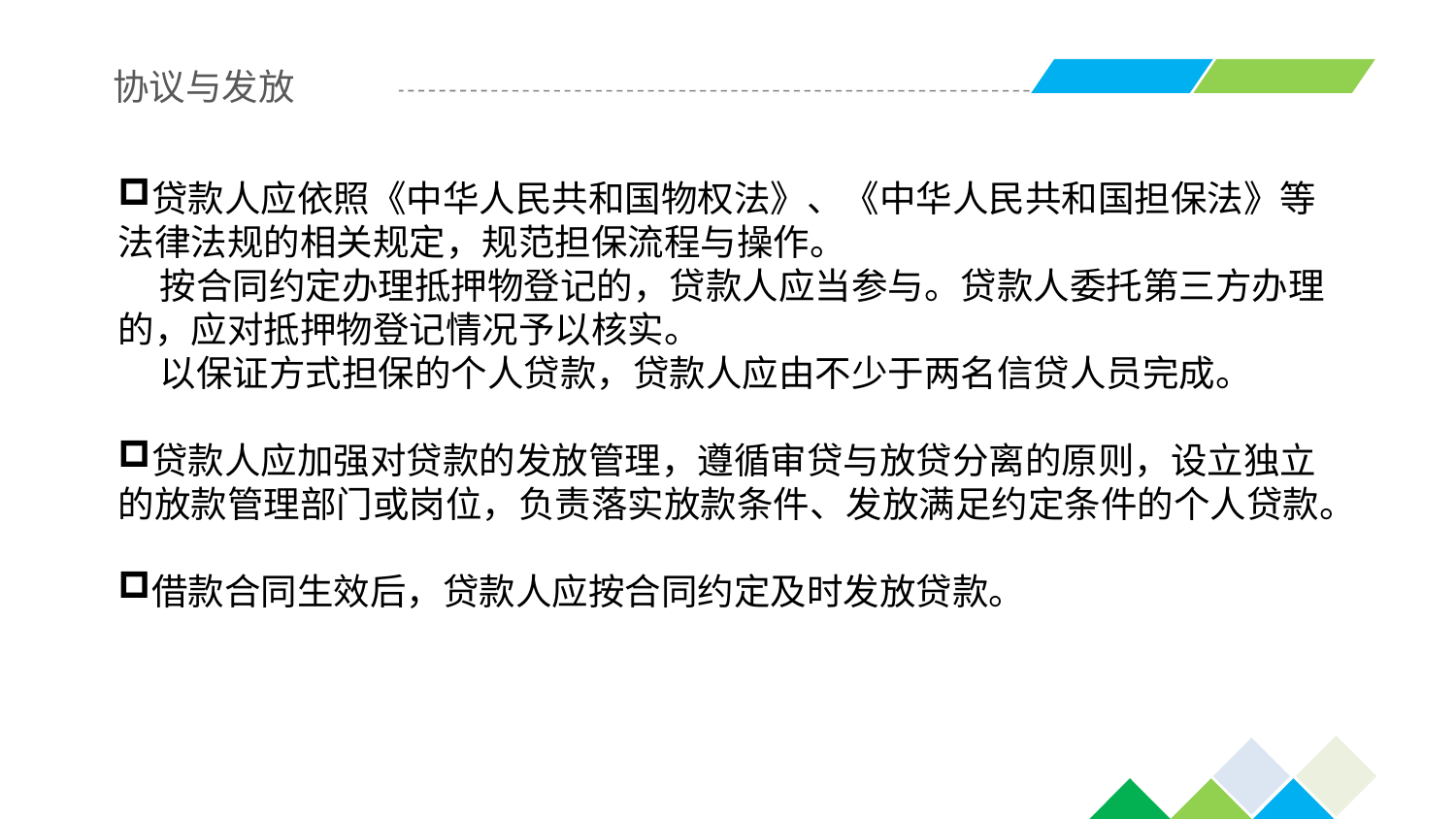

协议与发放

贷款人应依照《中华人民共和国物权法》、《中华人民共和国担保法》等法律法规的相关规定，规范担保流程与操作。
    按合同约定办理抵押物登记的，贷款人应当参与。贷款人委托第三方办理的，应对抵押物登记情况予以核实。
    以保证方式担保的个人贷款，贷款人应由不少于两名信贷人员完成。

贷款人应加强对贷款的发放管理，遵循审贷与放贷分离的原则，设立独立的放款管理部门或岗位，负责落实放款条件、发放满足约定条件的个人贷款。

借款合同生效后，贷款人应按合同约定及时发放贷款。